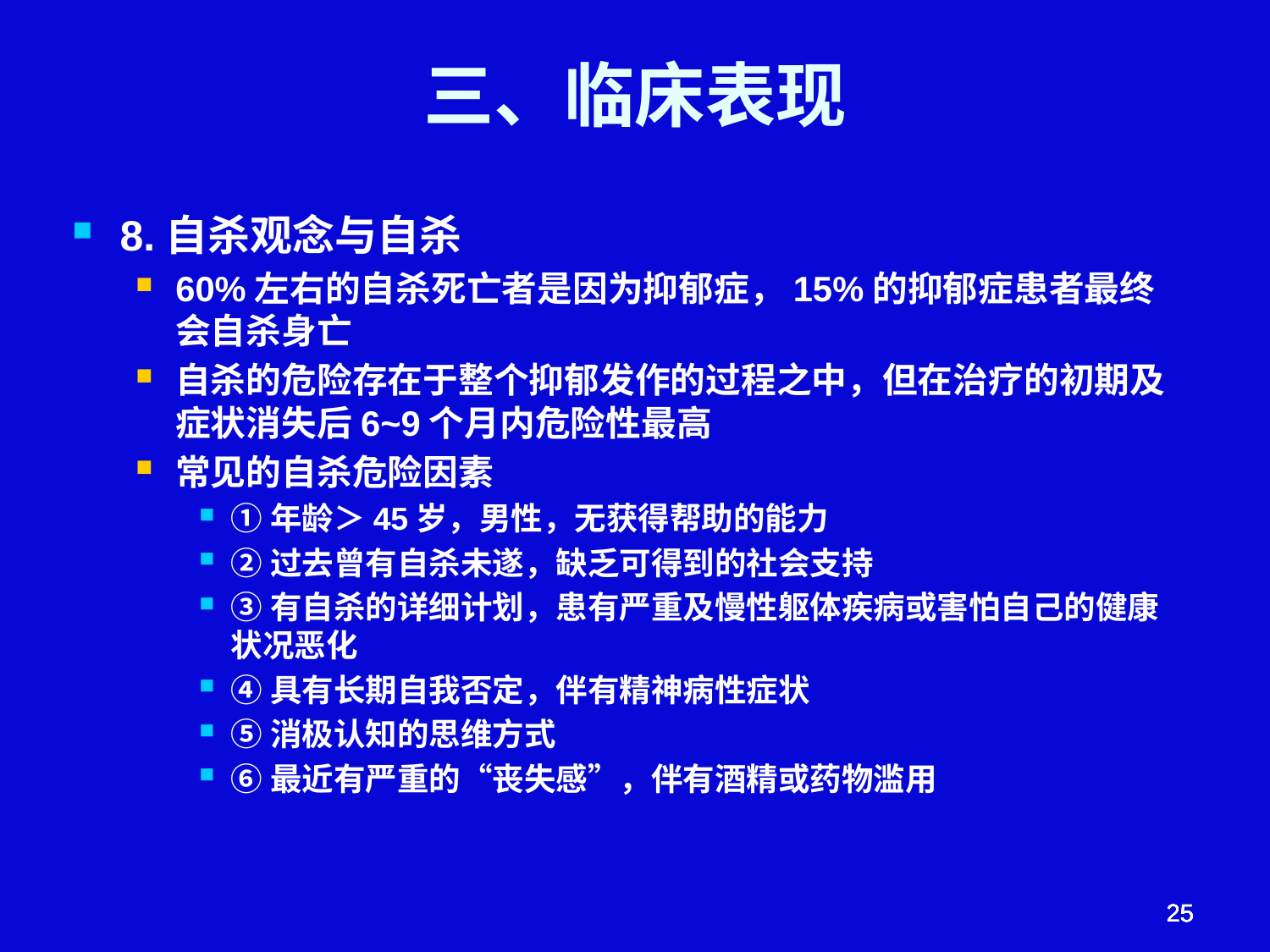

# 三、临床表现
8.自杀观念与自杀
60%左右的自杀死亡者是因为抑郁症，15%的抑郁症患者最终会自杀身亡
自杀的危险存在于整个抑郁发作的过程之中，但在治疗的初期及症状消失后6~9个月内危险性最高
常见的自杀危险因素
①年龄＞45岁，男性，无获得帮助的能力
②过去曾有自杀未遂，缺乏可得到的社会支持
③有自杀的详细计划，患有严重及慢性躯体疾病或害怕自己的健康状况恶化
④具有长期自我否定，伴有精神病性症状
⑤消极认知的思维方式
⑥最近有严重的“丧失感”，伴有酒精或药物滥用
25
25
25
25
25
25